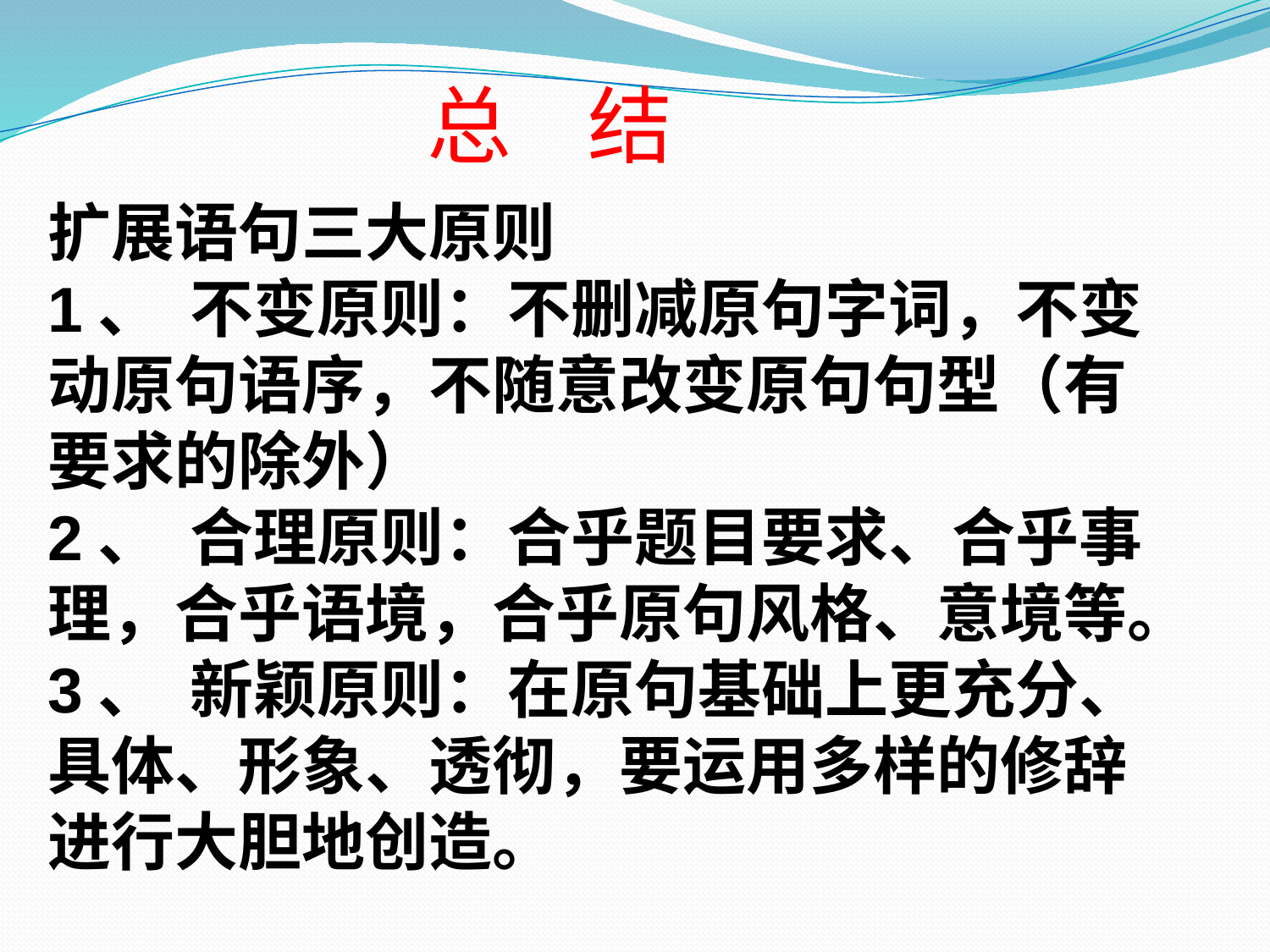

总    结
扩展语句三大原则
1、  不变原则：不删减原句字词，不变动原句语序，不随意改变原句句型（有要求的除外）
2、  合理原则：合乎题目要求、合乎事理，合乎语境，合乎原句风格、意境等。
3、  新颖原则：在原句基础上更充分、具体、形象、透彻，要运用多样的修辞进行大胆地创造。